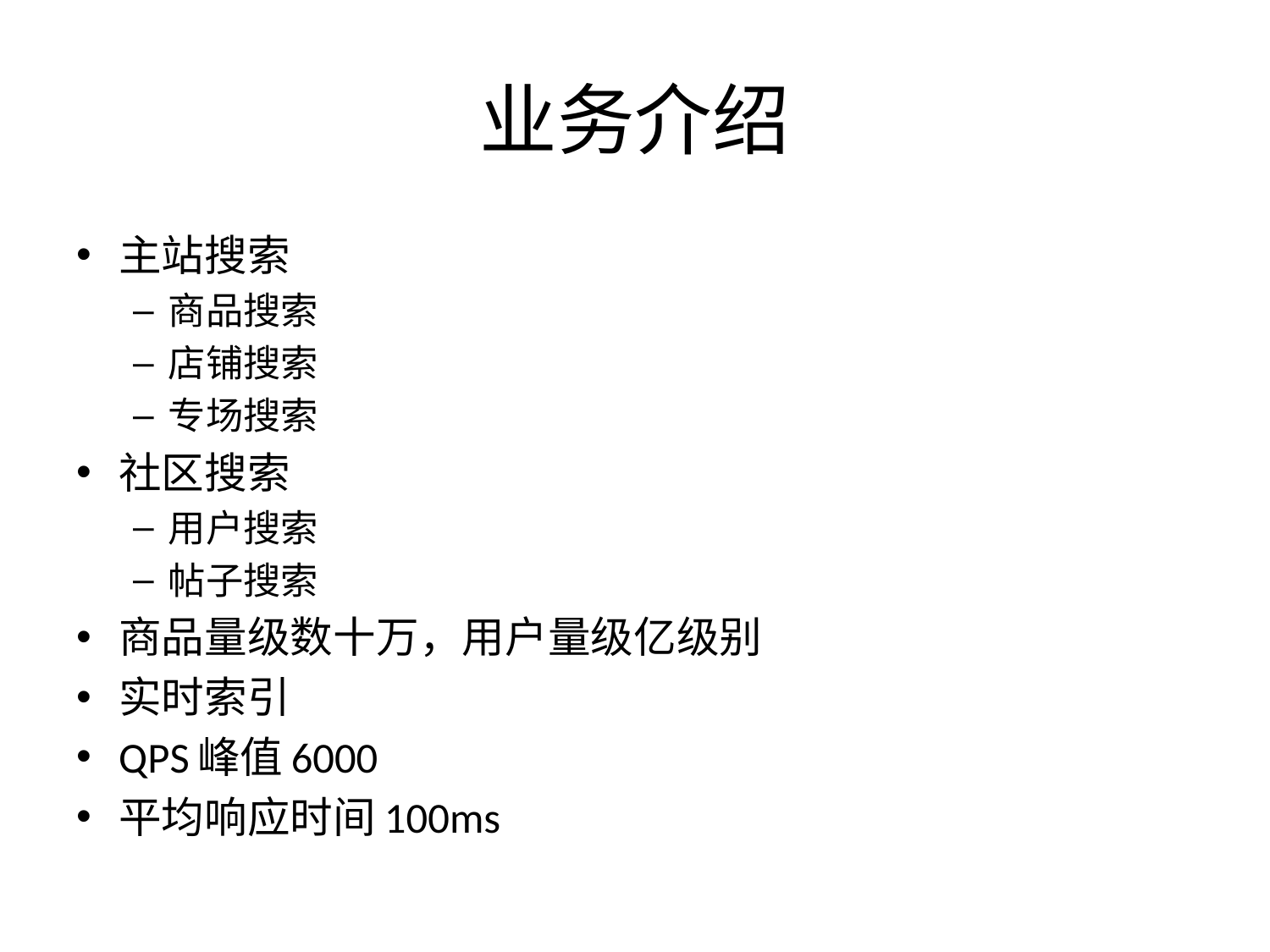

# 业务介绍
主站搜索
商品搜索
店铺搜索
专场搜索
社区搜索
用户搜索
帖子搜索
商品量级数十万，用户量级亿级别
实时索引
QPS峰值6000
平均响应时间100ms